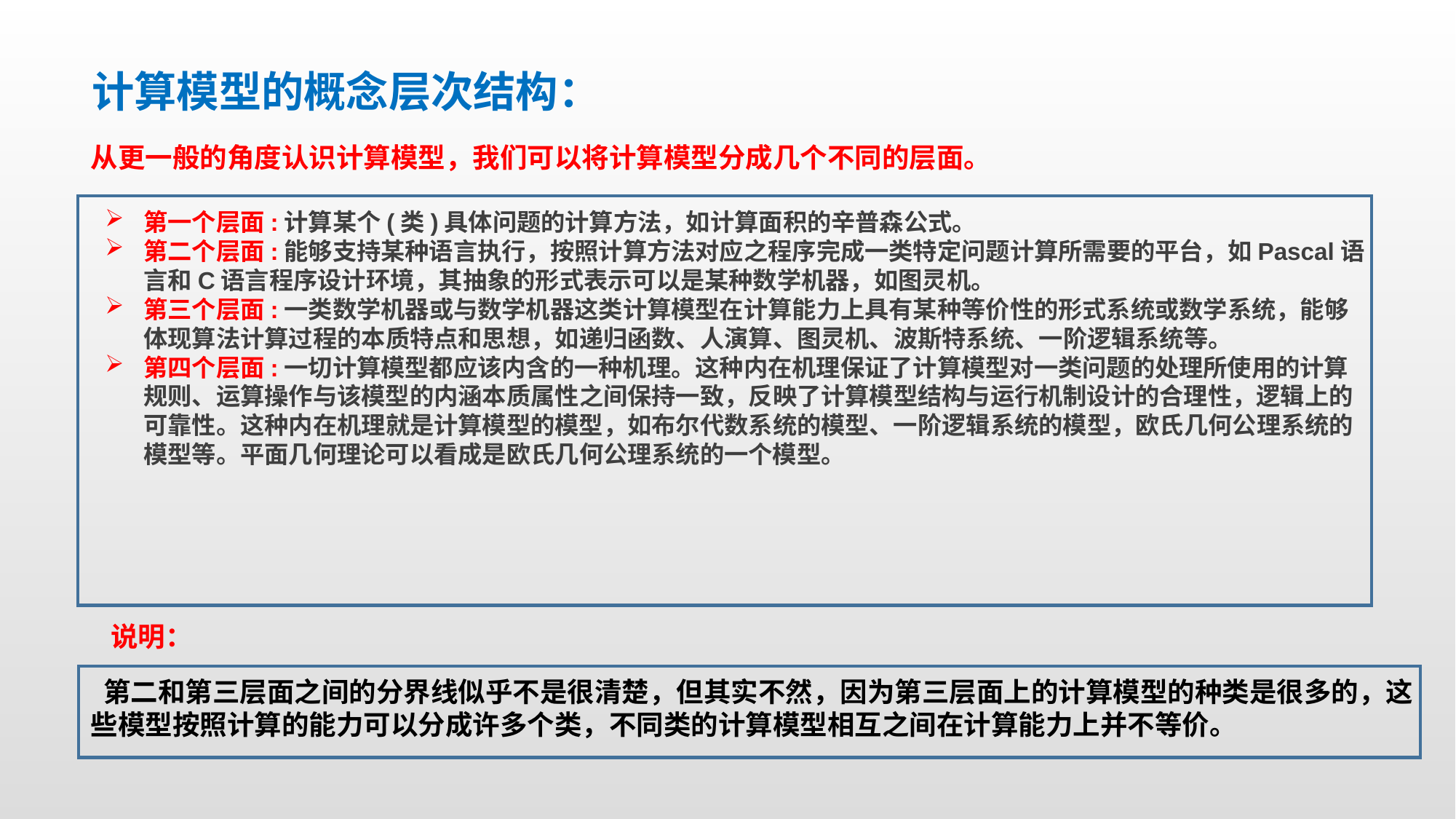

# 计算模型的概念层次结构：
从更一般的角度认识计算模型，我们可以将计算模型分成几个不同的层面。

第一个层面:计算某个(类)具体问题的计算方法，如计算面积的辛普森公式。
第二个层面:能够支持某种语言执行，按照计算方法对应之程序完成一类特定问题计算所需要的平台，如Pascal语言和C语言程序设计环境，其抽象的形式表示可以是某种数学机器，如图灵机。
第三个层面:一类数学机器或与数学机器这类计算模型在计算能力上具有某种等价性的形式系统或数学系统，能够体现算法计算过程的本质特点和思想，如递归函数、人演算、图灵机、波斯特系统、一阶逻辑系统等。
第四个层面:一切计算模型都应该内含的一种机理。这种内在机理保证了计算模型对一类问题的处理所使用的计算规则、运算操作与该模型的内涵本质属性之间保持一致，反映了计算模型结构与运行机制设计的合理性，逻辑上的可靠性。这种内在机理就是计算模型的模型，如布尔代数系统的模型、一阶逻辑系统的模型，欧氏几何公理系统的模型等。平面几何理论可以看成是欧氏几何公理系统的一个模型。
说明：

 第二和第三层面之间的分界线似乎不是很清楚，但其实不然，因为第三层面上的计算模型的种类是很多的，这些模型按照计算的能力可以分成许多个类，不同类的计算模型相互之间在计算能力上并不等价。

6